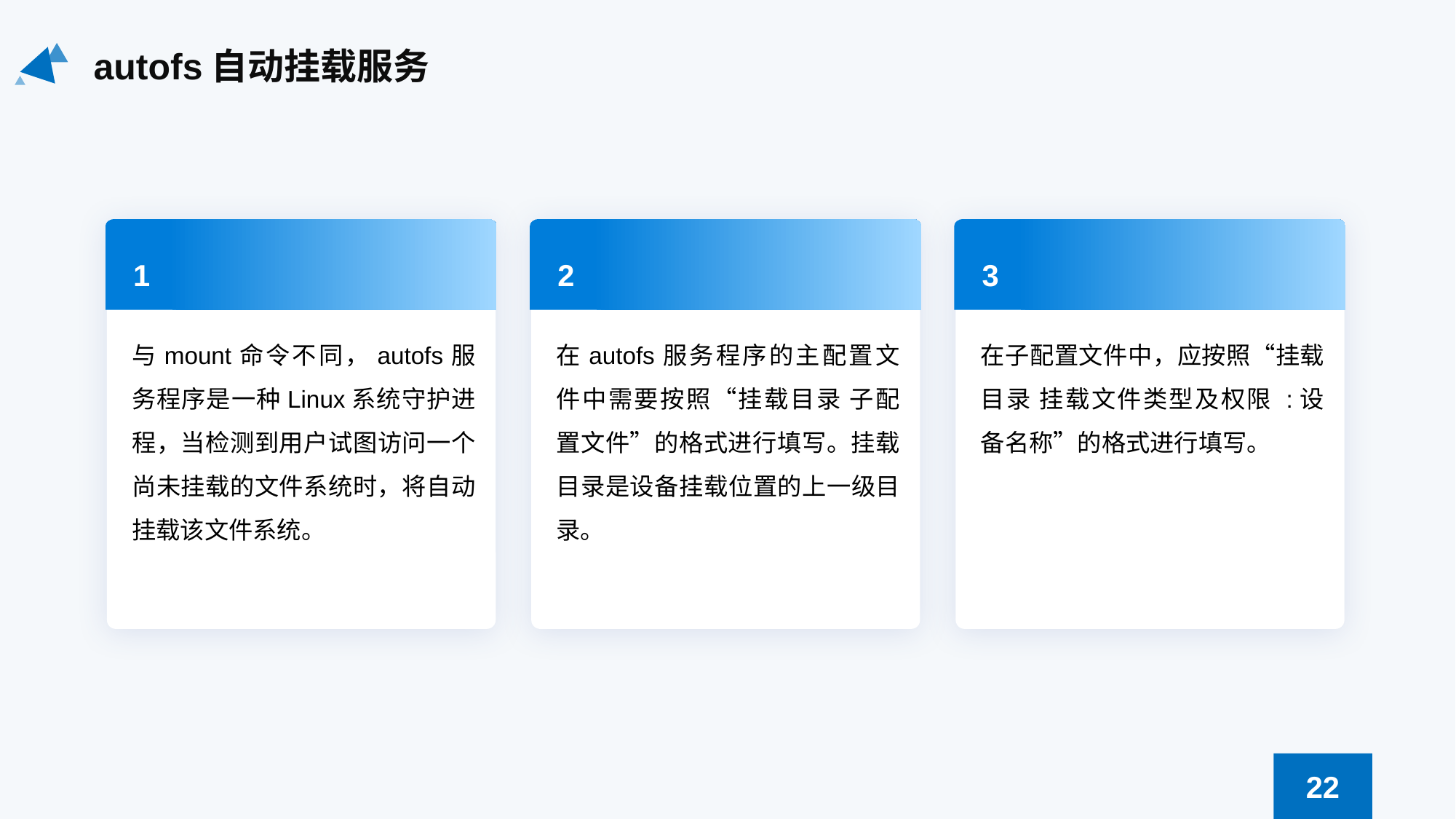

autofs自动挂载服务

1
与mount命令不同，autofs服务程序是一种Linux系统守护进程，当检测到用户试图访问一个尚未挂载的文件系统时，将自动挂载该文件系统。

2
在autofs服务程序的主配置文件中需要按照“挂载目录 子配置文件”的格式进行填写。挂载目录是设备挂载位置的上一级目录。

3
在子配置文件中，应按照“挂载目录 挂载文件类型及权限 :设备名称”的格式进行填写。

22